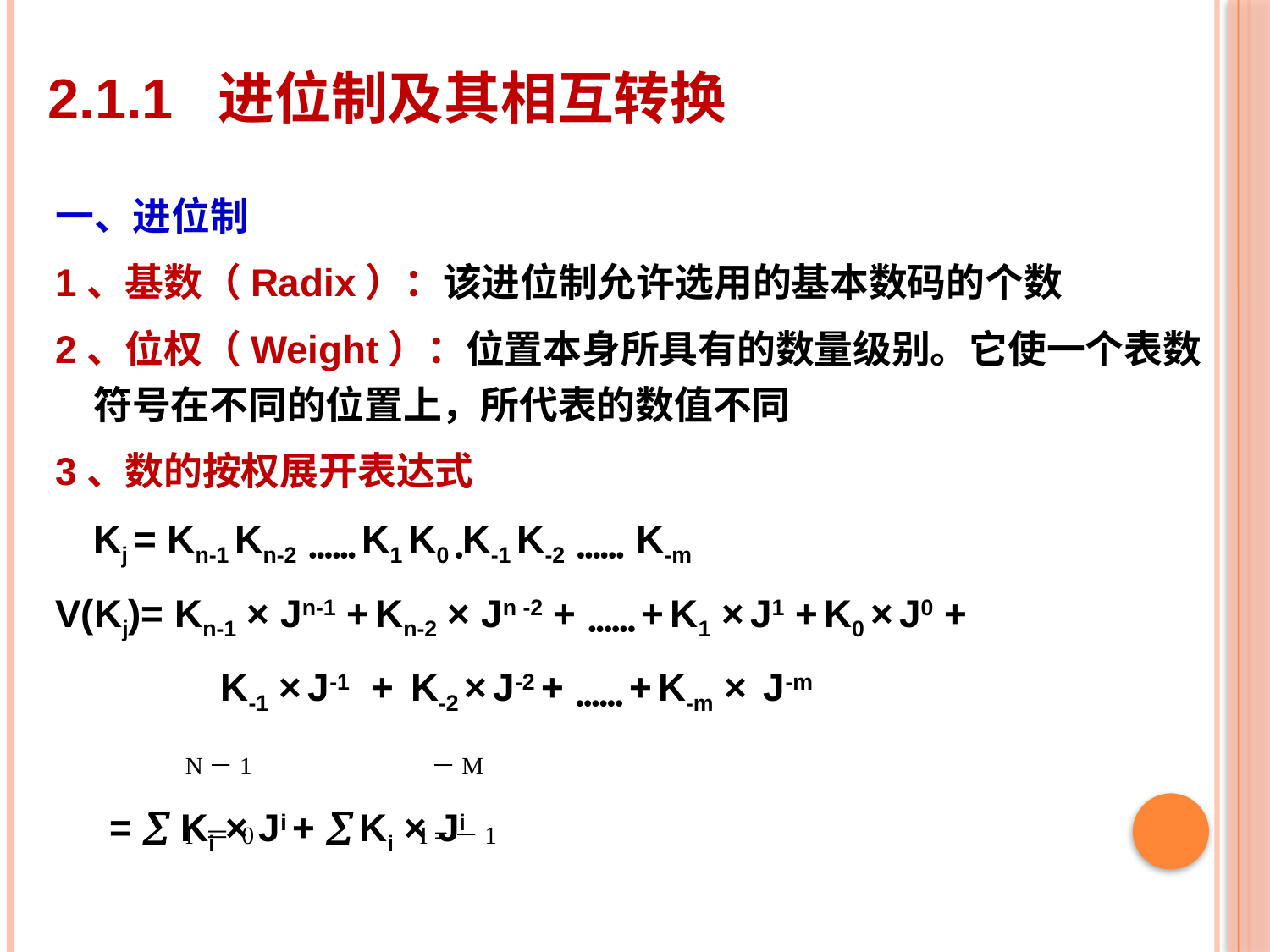

# 2.1.1  进位制及其相互转换
一、进位制
1、基数（Radix）：该进位制允许选用的基本数码的个数
2、位权（Weight）：位置本身所具有的数量级别。它使一个表数符号在不同的位置上，所代表的数值不同
3、数的按权展开表达式
	Kj = Kn-1 Kn-2  •••••• K1 K0 •K-1 K-2  ••••••  K-m
V(Kj)= Kn-1 × Jn-1 + Kn-2 × Jn -2 +  •••••• + K1 × J1 + K0 × J0 +
		K-1 × J-1  +  K-2 × J-2 +  •••••• + K-m ×  J-m

     = ∑ Ki × Ji + ∑ Ki × Ji
N－1
I ＝ 0
 －M
I =－1